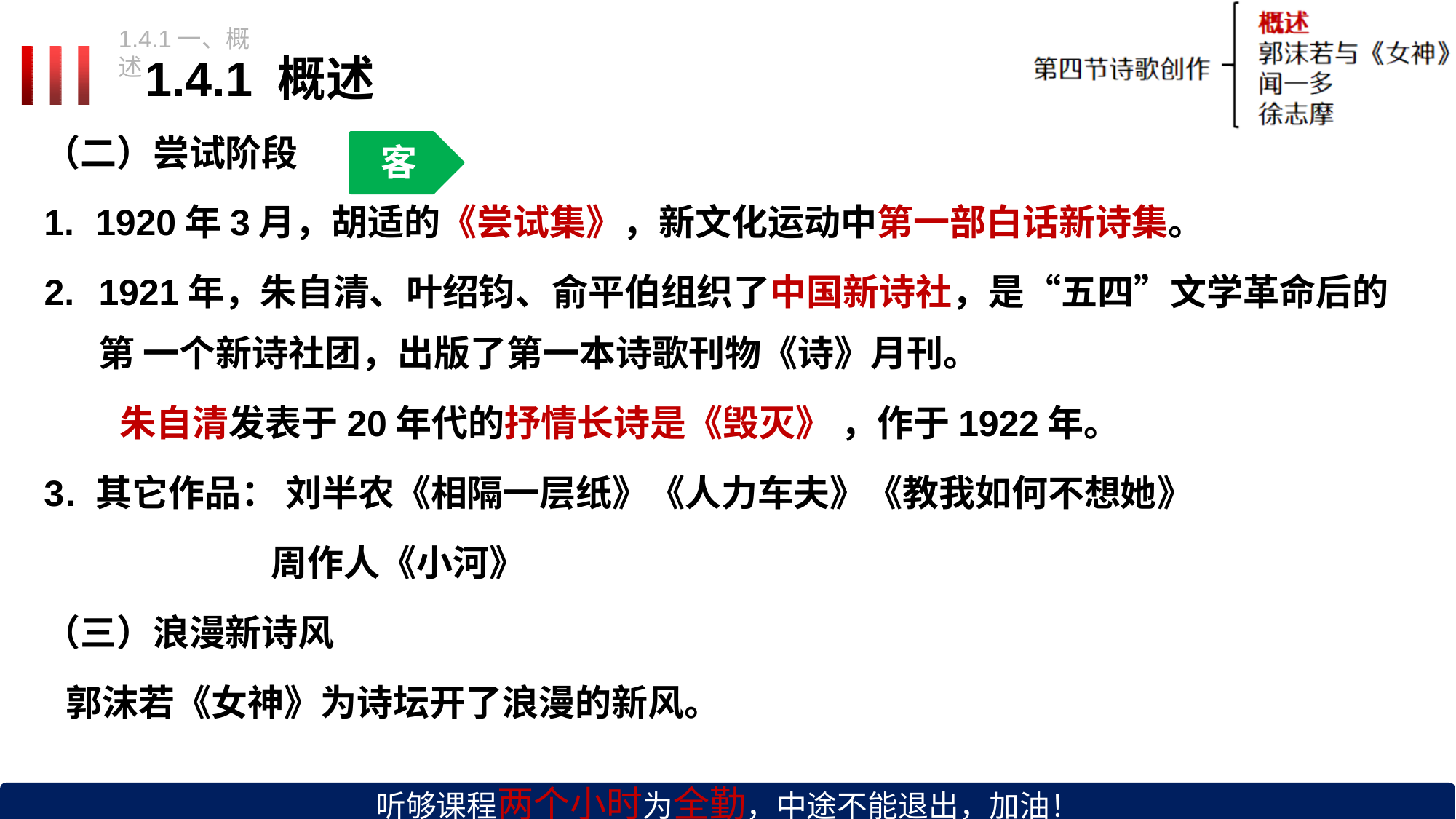

1.4.1一、概述
# 1.4.1 概述

（二）尝试阶段

客
1920年3月，胡适的《尝试集》，新文化运动中第一部白话新诗集。
1921年，朱自清、叶绍钧、俞平伯组织了中国新诗社，是“五四”文学革命后的第 一个新诗社团，出版了第一本诗歌刊物《诗》月刊。
朱自清发表于20年代的抒情长诗是《毁灭》 ，作于1922年。
其它作品： 刘半农《相隔一层纸》《人力车夫》《教我如何不想她》
周作人《小河》
（三）浪漫新诗风
郭沫若《女神》为诗坛开了浪漫的新风。

听够课程两个小时为全勤，中途不能退出，加油！